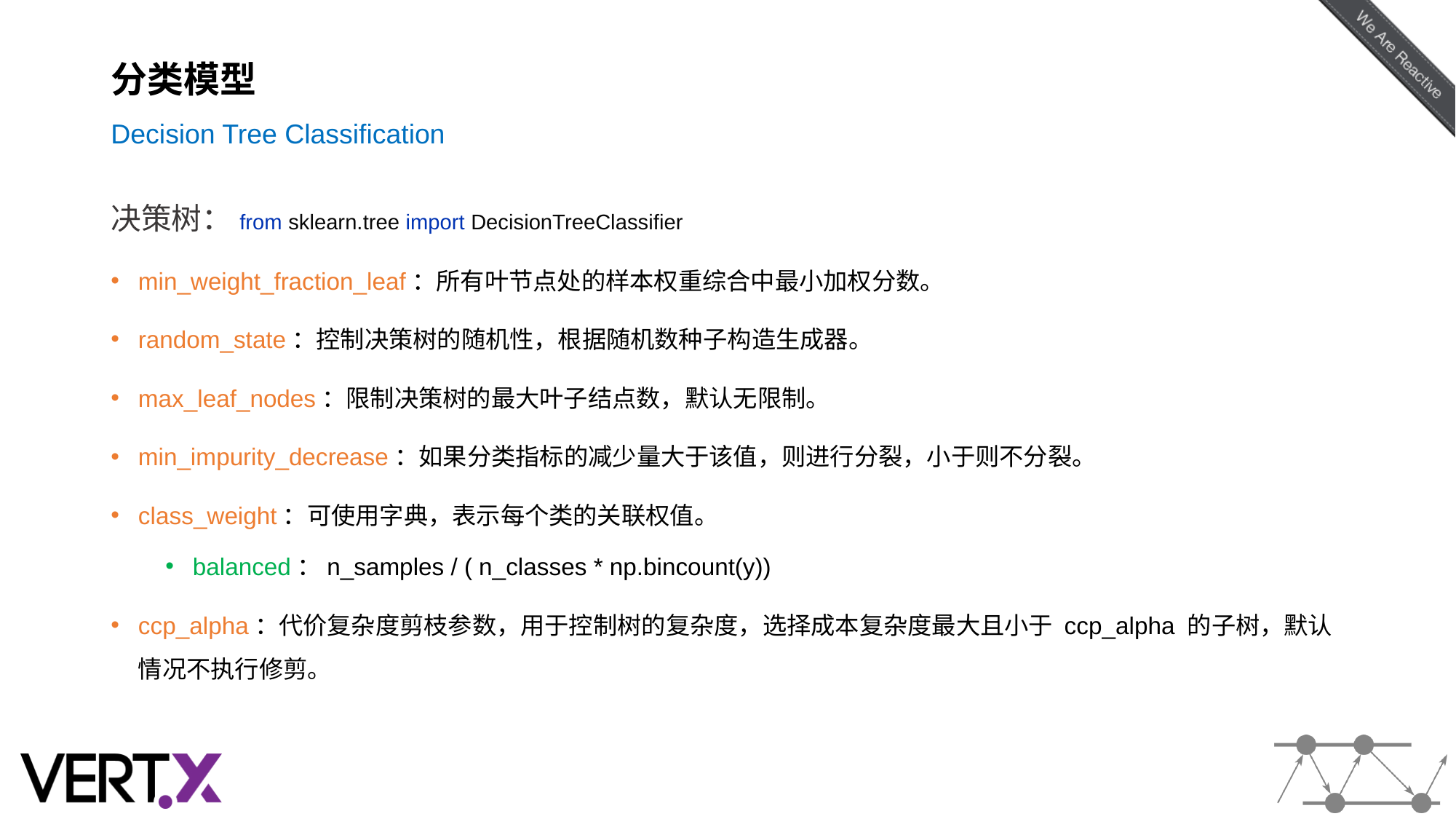

# 分类模型 Decision Tree Classification
决策树：from sklearn.tree import DecisionTreeClassifier
min_weight_fraction_leaf：所有叶节点处的样本权重综合中最小加权分数。
random_state：控制决策树的随机性，根据随机数种子构造生成器。
max_leaf_nodes：限制决策树的最大叶子结点数，默认无限制。
min_impurity_decrease：如果分类指标的减少量大于该值，则进行分裂，小于则不分裂。
class_weight：可使用字典，表示每个类的关联权值。
balanced：n_samples / ( n_classes * np.bincount(y))
ccp_alpha：代价复杂度剪枝参数，用于控制树的复杂度，选择成本复杂度最大且小于 ccp_alpha 的子树，默认情况不执行修剪。